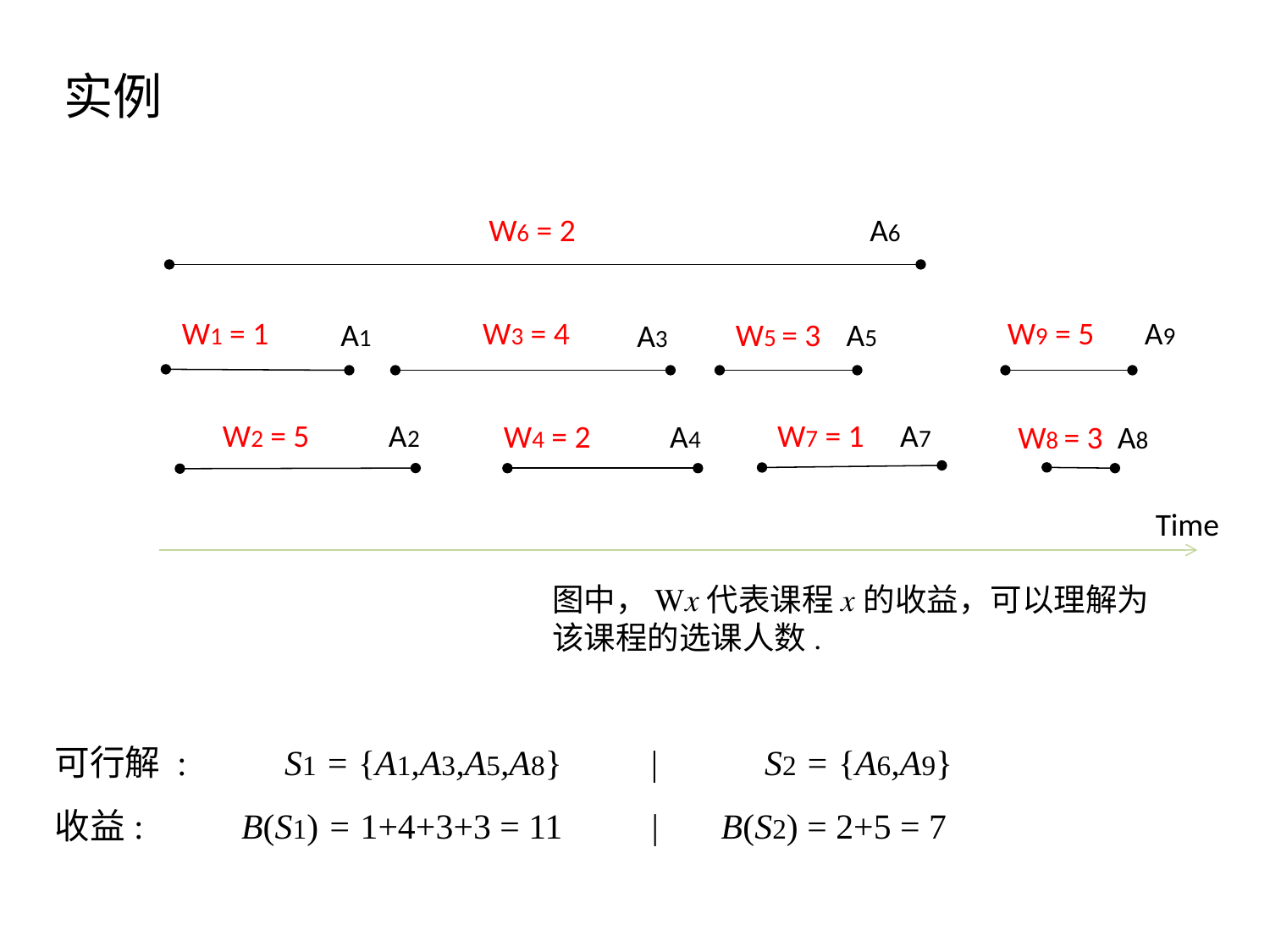

实例
A6
W6 = 2
W1 = 1
W3 = 4
W9 = 5       A9
A1
W5 = 3
A5
A3
W2 = 5           A2
W7 = 1     A7
W4 = 2           A4
W8 = 3  A8
Time
图中，Wx代表课程x的收益，可以理解为该课程的选课人数.
可行解 :           S1 = {A1,A3,A5,A8}          |            S2 = {A6,A9}
收益:           B(S1) = 1+4+3+3 = 11          |       B(S2) = 2+5 = 7